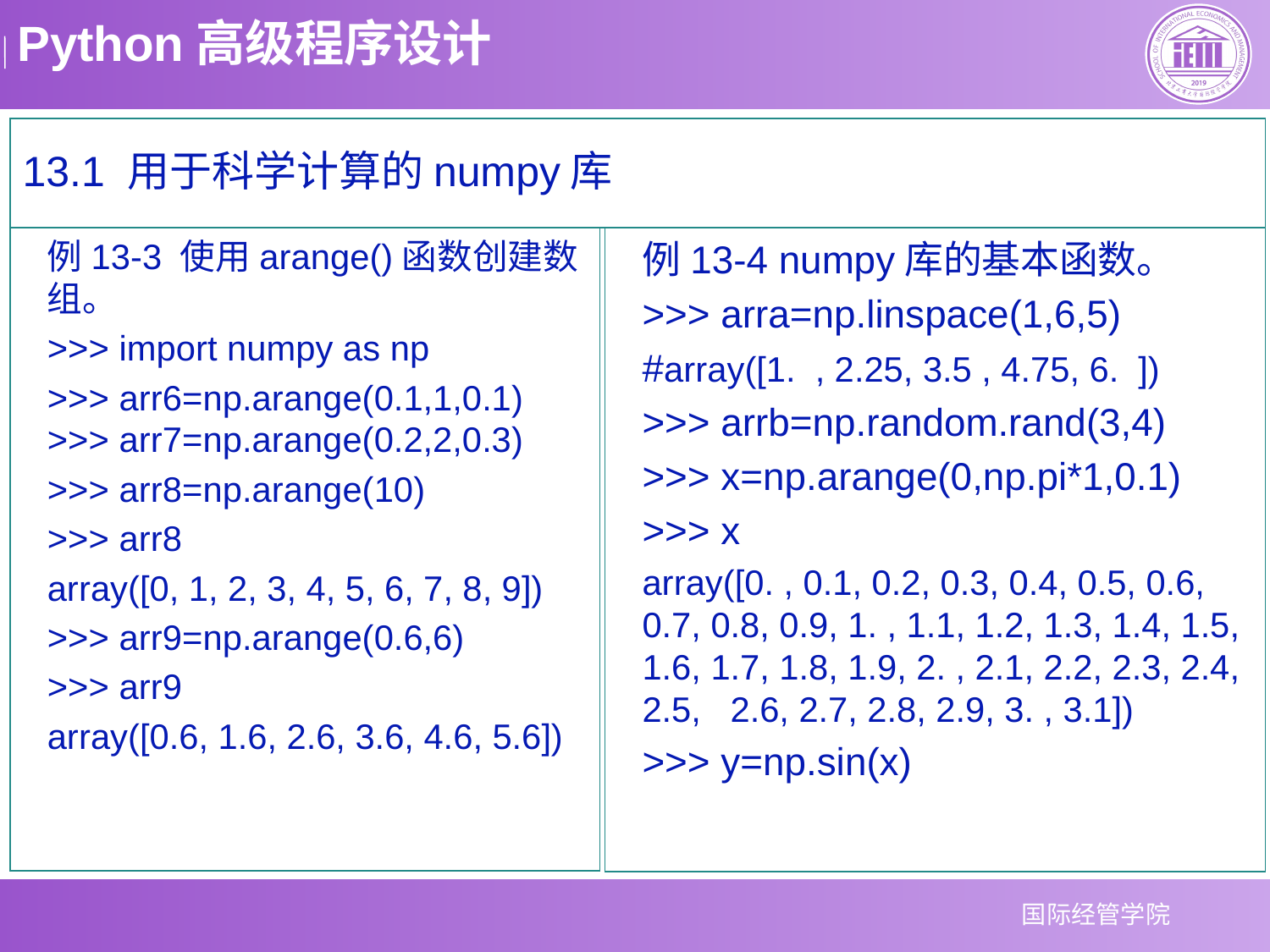

13.1 用于科学计算的numpy库
例13-3 使用arange()函数创建数组。
>>> import numpy as np
>>> arr6=np.arange(0.1,1,0.1) >>> arr7=np.arange(0.2,2,0.3)
>>> arr8=np.arange(10)
>>> arr8
array([0, 1, 2, 3, 4, 5, 6, 7, 8, 9])
>>> arr9=np.arange(0.6,6)
>>> arr9
array([0.6, 1.6, 2.6, 3.6, 4.6, 5.6])

例13-4 numpy库的基本函数。
>>> arra=np.linspace(1,6,5)
#array([1.  , 2.25, 3.5 , 4.75, 6.  ])
>>> arrb=np.random.rand(3,4)
>>> x=np.arange(0,np.pi*1,0.1)
>>> x
array([0. , 0.1, 0.2, 0.3, 0.4, 0.5, 0.6,  0.7, 0.8, 0.9, 1. , 1.1, 1.2, 1.3, 1.4, 1.5, 1.6, 1.7, 1.8, 1.9, 2. , 2.1, 2.2, 2.3, 2.4, 2.5,   2.6, 2.7, 2.8, 2.9, 3. , 3.1])
>>> y=np.sin(x)